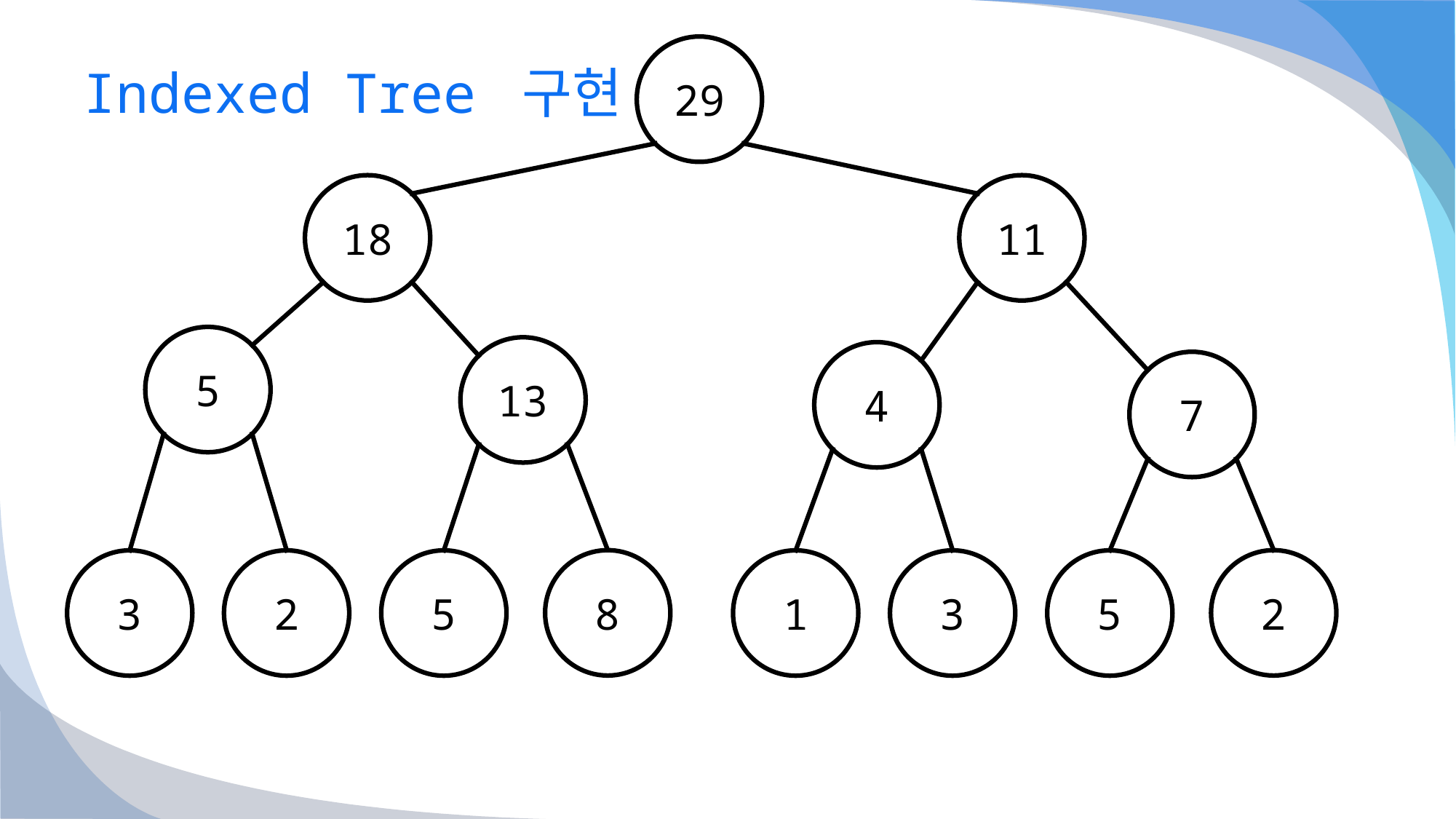

Indexed Tree 구현
29
18
11
5
13
4
7
8
2
3
2
5
1
3
5